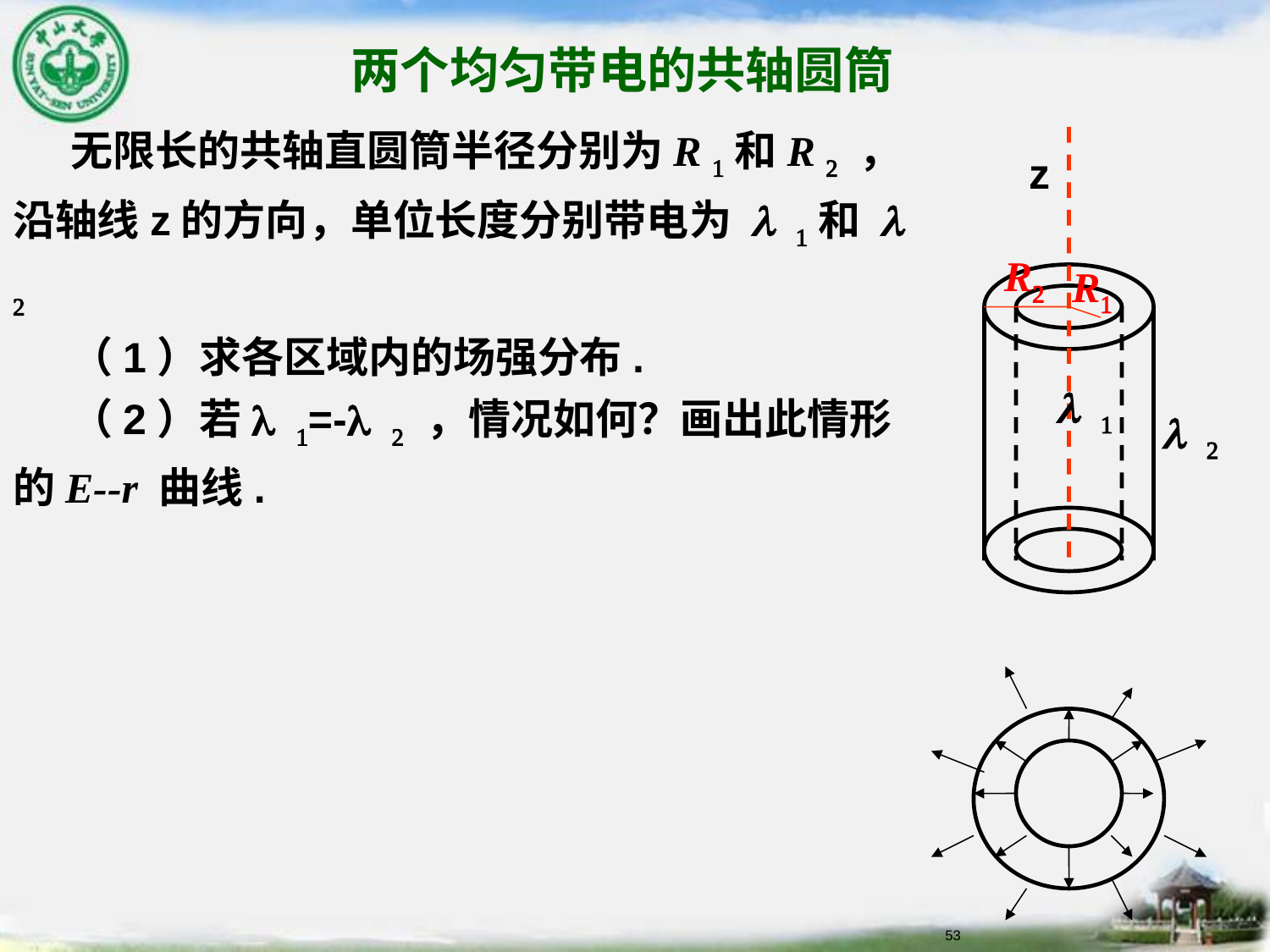

# 两个均匀带电的共轴圆筒
     无限长的共轴直圆筒半径分别为R 1和R 2 ，沿轴线z的方向，单位长度分别带电为 λ 1和 λ 2
     （1）求各区域内的场强分布.
     （2）若λ 1=-λ 2 ，情况如何？画出此情形的E--r 曲线.

z
R2
R1

λ 1
λ 2

53